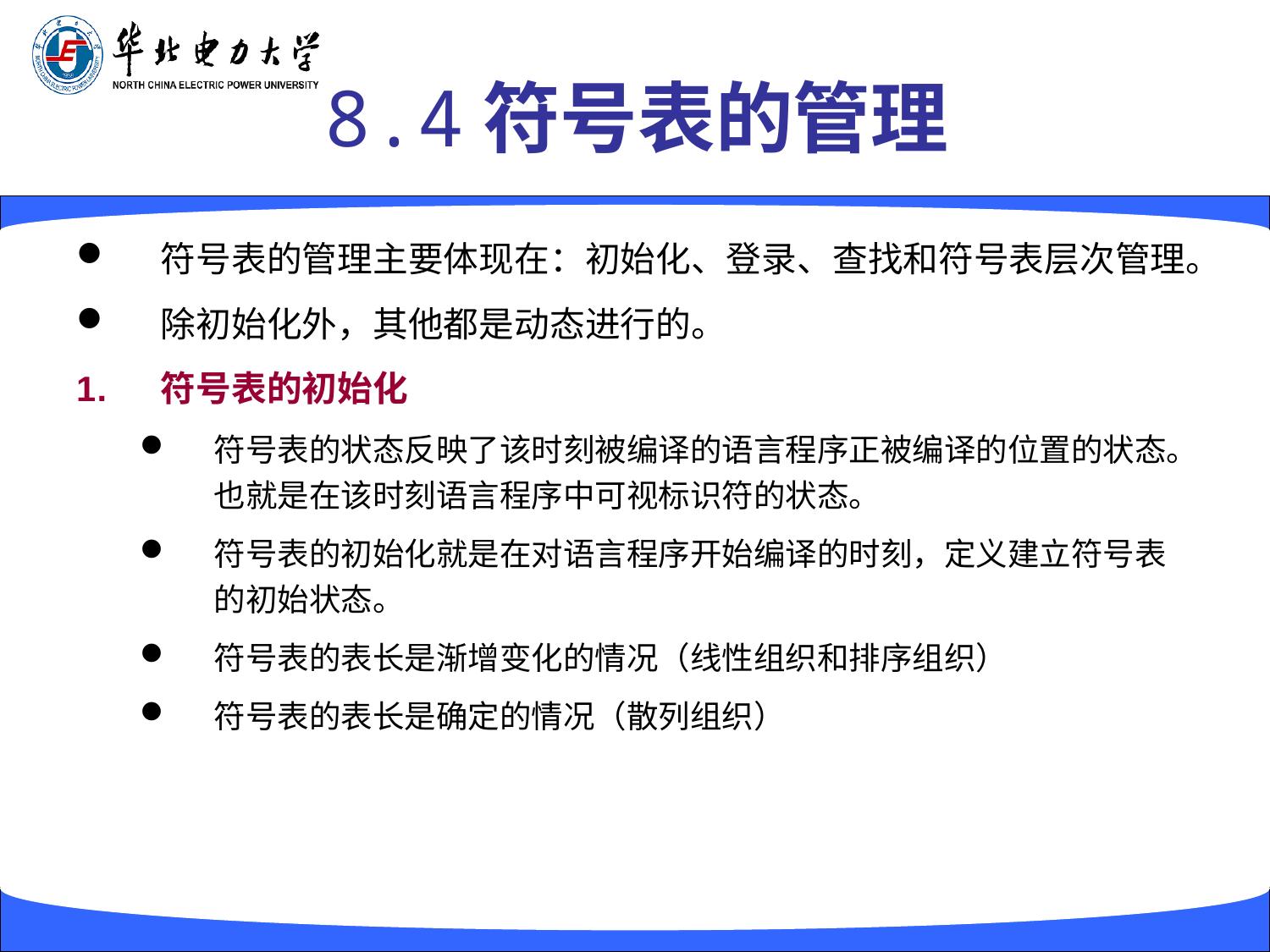

# 8.4符号表的管理
符号表的管理主要体现在：初始化、登录、查找和符号表层次管理。
除初始化外，其他都是动态进行的。
符号表的初始化
符号表的状态反映了该时刻被编译的语言程序正被编译的位置的状态。也就是在该时刻语言程序中可视标识符的状态。
符号表的初始化就是在对语言程序开始编译的时刻，定义建立符号表的初始状态。
符号表的表长是渐增变化的情况（线性组织和排序组织）
符号表的表长是确定的情况（散列组织）